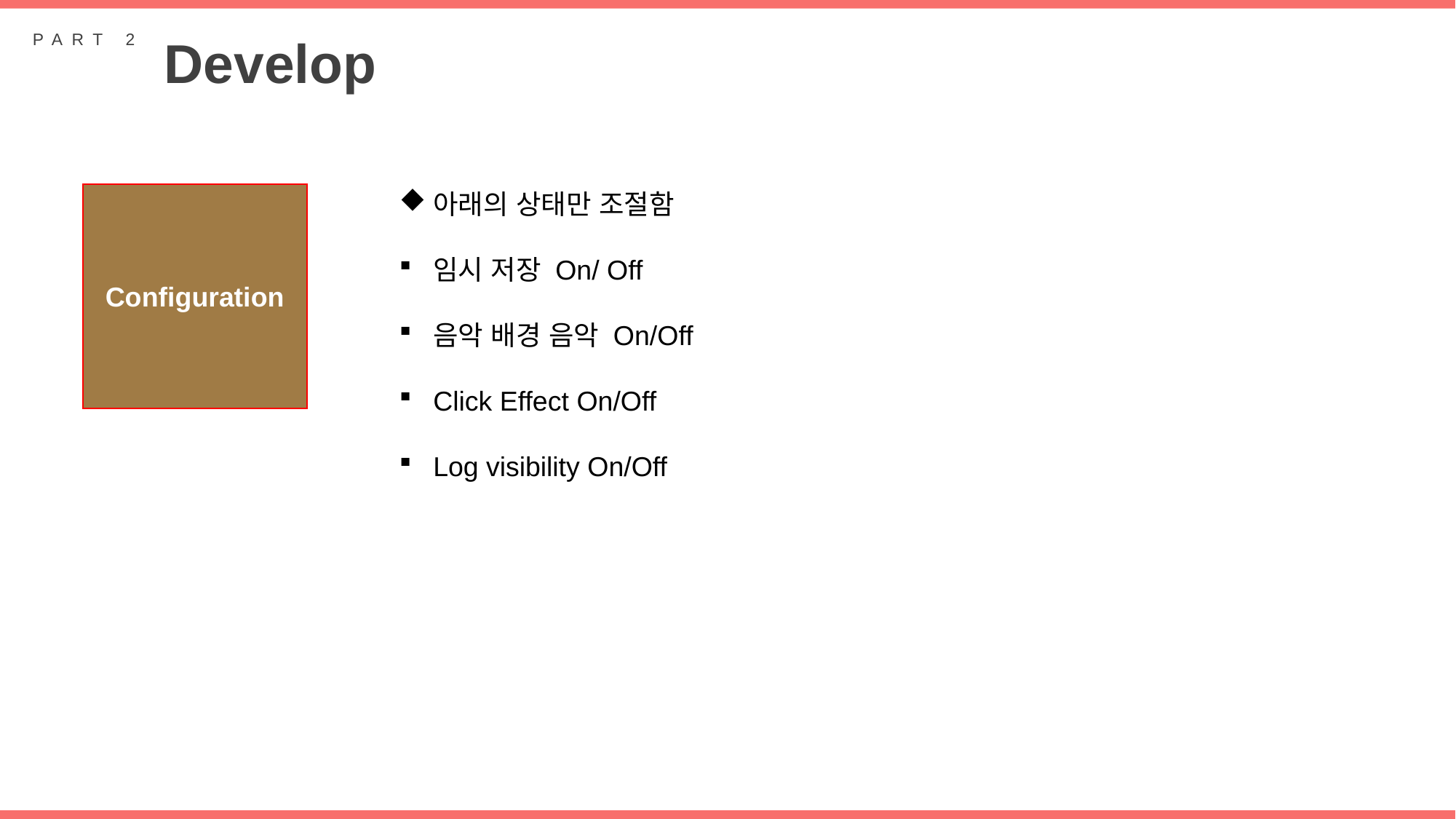

PART 2
Develop
아래의 상태만 조절함

임시 저장 On/ Off

음악 배경 음악 On/Off

Click Effect On/Off

Log visibility On/Off
Configuration